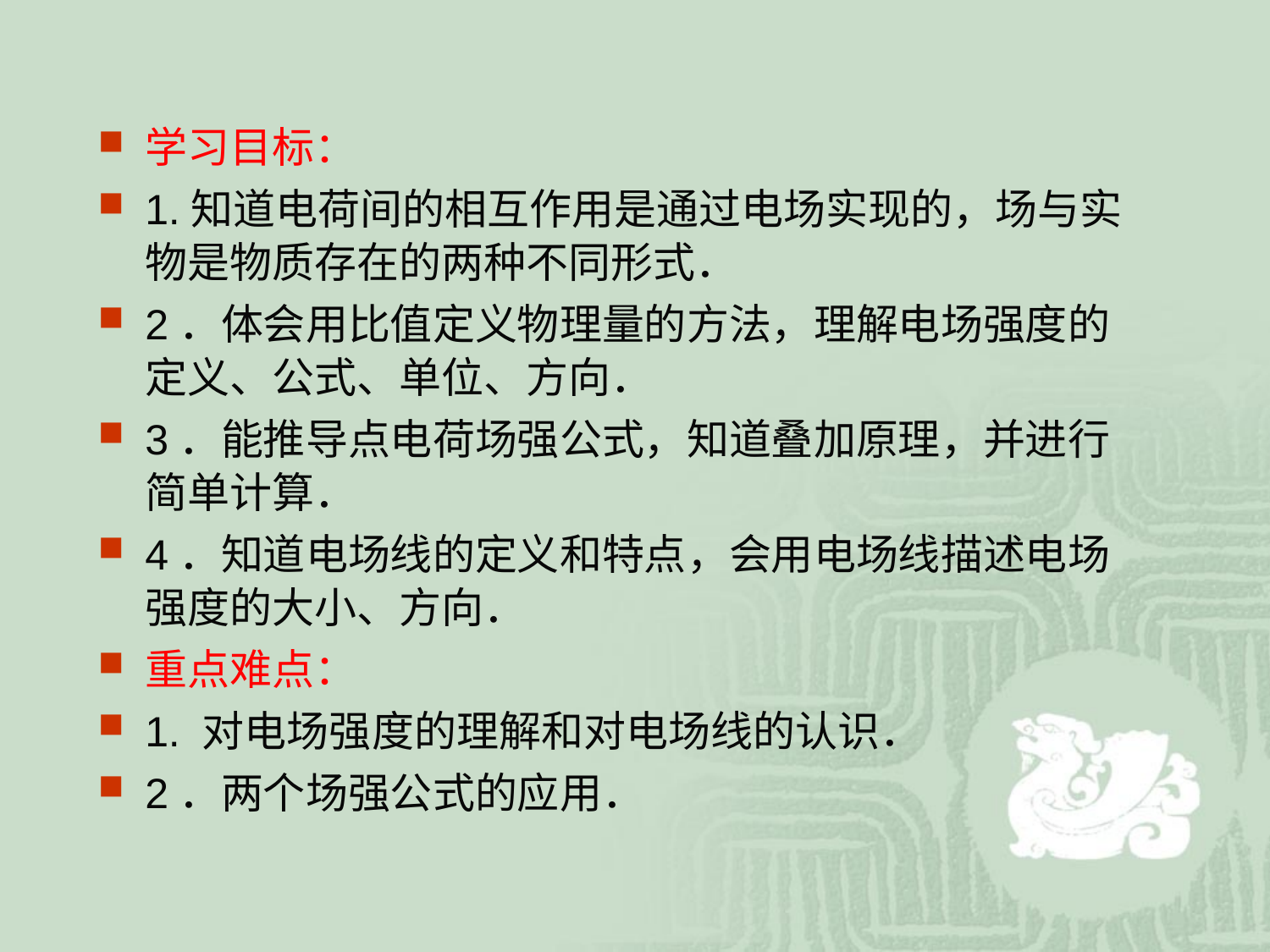

学习目标：
1.知道电荷间的相互作用是通过电场实现的，场与实物是物质存在的两种不同形式．
2．体会用比值定义物理量的方法，理解电场强度的定义、公式、单位、方向．
3．能推导点电荷场强公式，知道叠加原理，并进行简单计算．
4．知道电场线的定义和特点，会用电场线描述电场强度的大小、方向．
重点难点：
1. 对电场强度的理解和对电场线的认识．
2．两个场强公式的应用．